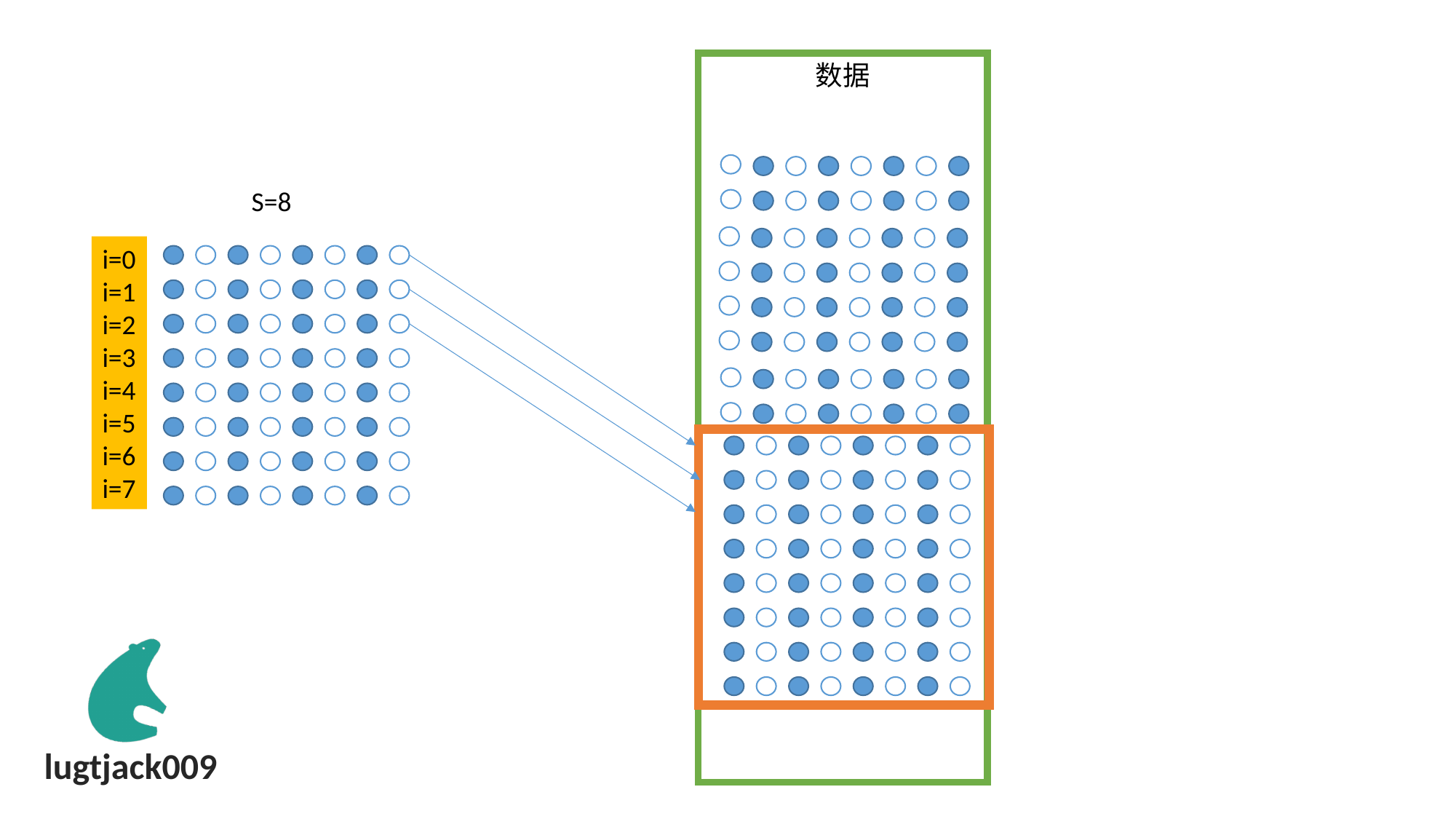

数据

S=8
i=0
i=1
i=2
i=3
i=4
i=5
i=6
i=7